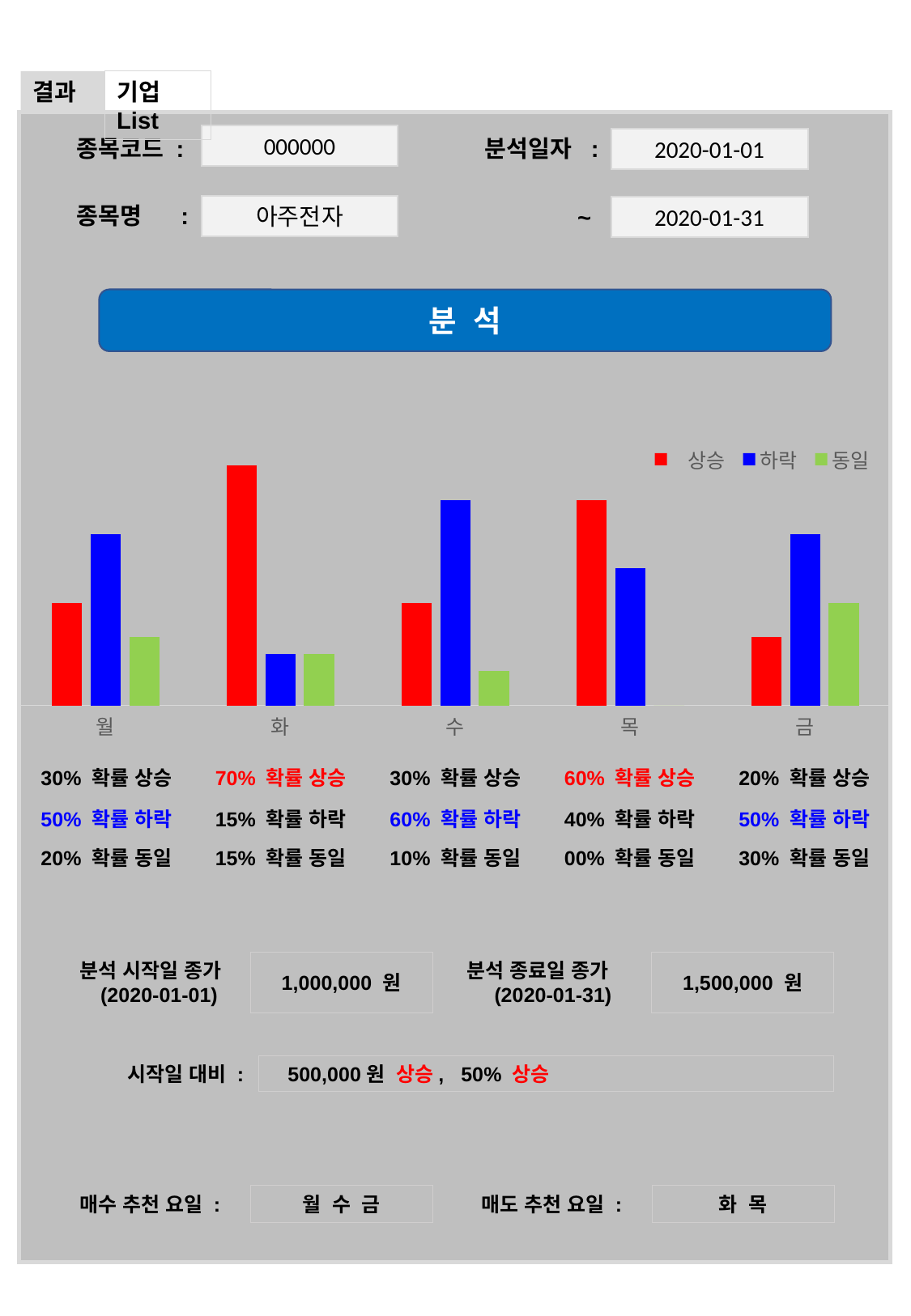

결과
기업List

000000
종목코드 :
분석일자  :
2020-01-01
종목명     :
아주전자
               ~
2020-01-31
분  석

### Chart

| Category |   상승 | 하락 | 동일 |
|---|---|---|---|
| 월 | 30.0 | 50.0 | 20.0 |
| 화 | 70.0 | 15.0 | 15.0 |
| 수 | 30.0 | 60.0 | 10.0 |
| 목 | 60.0 | 40.0 | 0.0 |
| 금 | 20.0 | 50.0 | 30.0 |
30% 확률 상승
70% 확률 상승
30% 확률 상승
60% 확률 상승
20% 확률 상승
50% 확률 하락
15% 확률 하락
60% 확률 하락
40% 확률 하락
50% 확률 하락
20% 확률 동일
15% 확률 동일
10% 확률 동일
00% 확률 동일
30% 확률 동일
분석 시작일 종가
(2020-01-01)
1,000,000 원
분석 종료일 종가
(2020-01-31)
1,500,000 원
시작일 대비 :
   500,000원  상승,   50% 상승
월  수  금
화  목
매수 추천 요일 :
매도 추천 요일 :